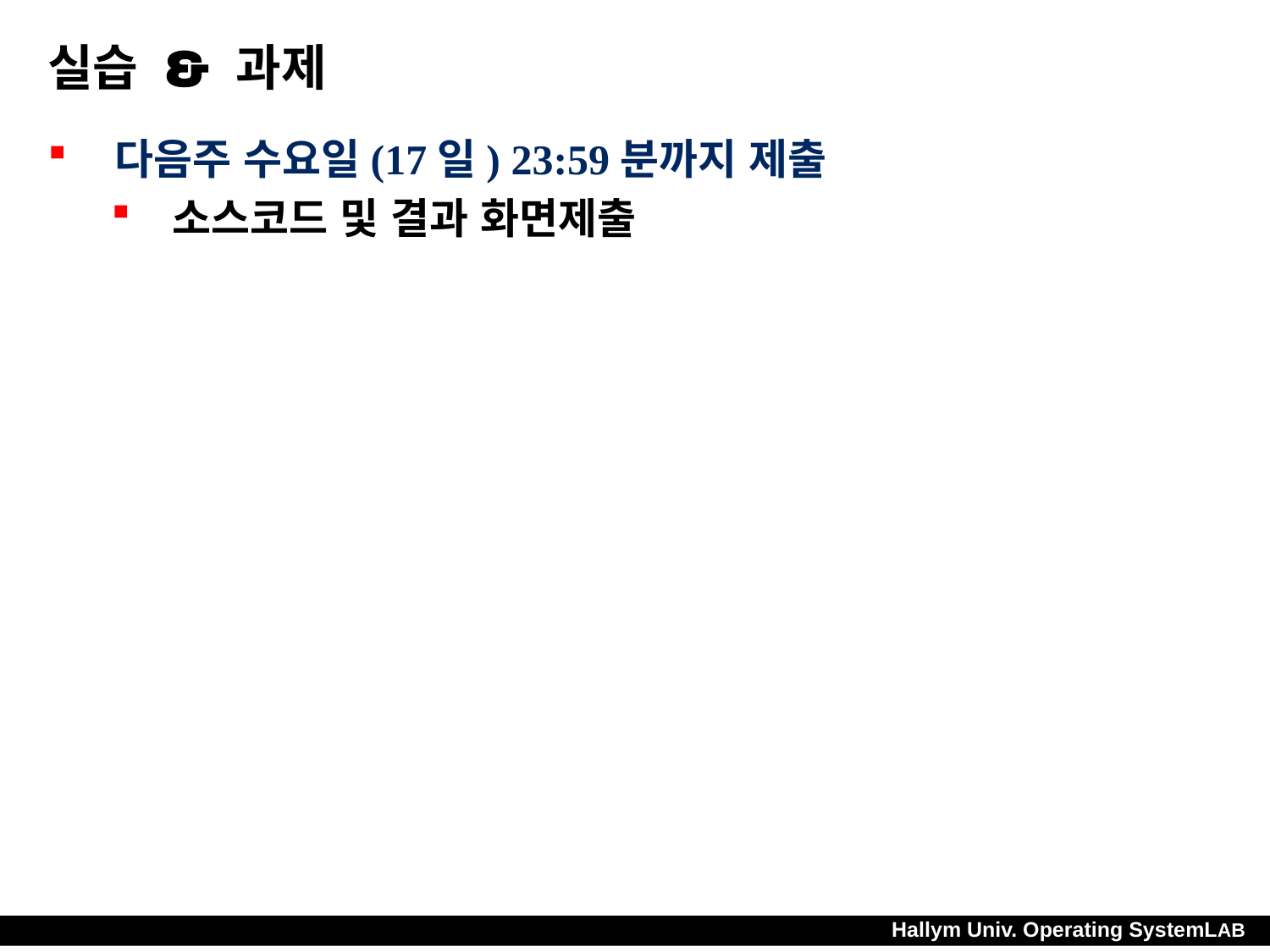

# 실습 & 과제
 다음주 수요일(17일) 23:59분까지 제출
 소스코드 및 결과 화면제출